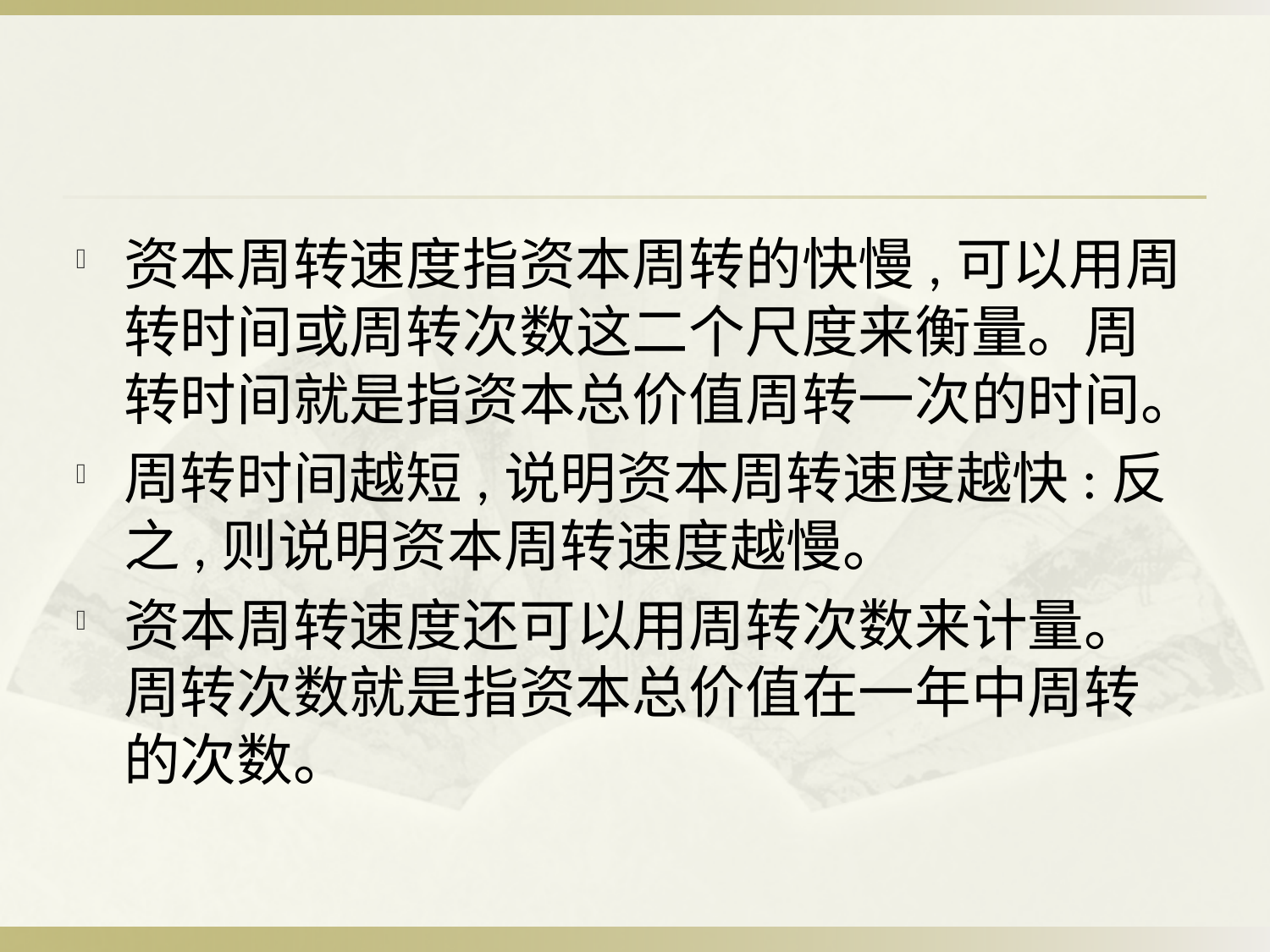

#
资本周转速度指资本周转的快慢,可以用周转时间或周转次数这二个尺度来衡量。周转时间就是指资本总价值周转一次的时间。
周转时间越短,说明资本周转速度越快:反之,则说明资本周转速度越慢。
资本周转速度还可以用周转次数来计量。 周转次数就是指资本总价值在一年中周转的次数。